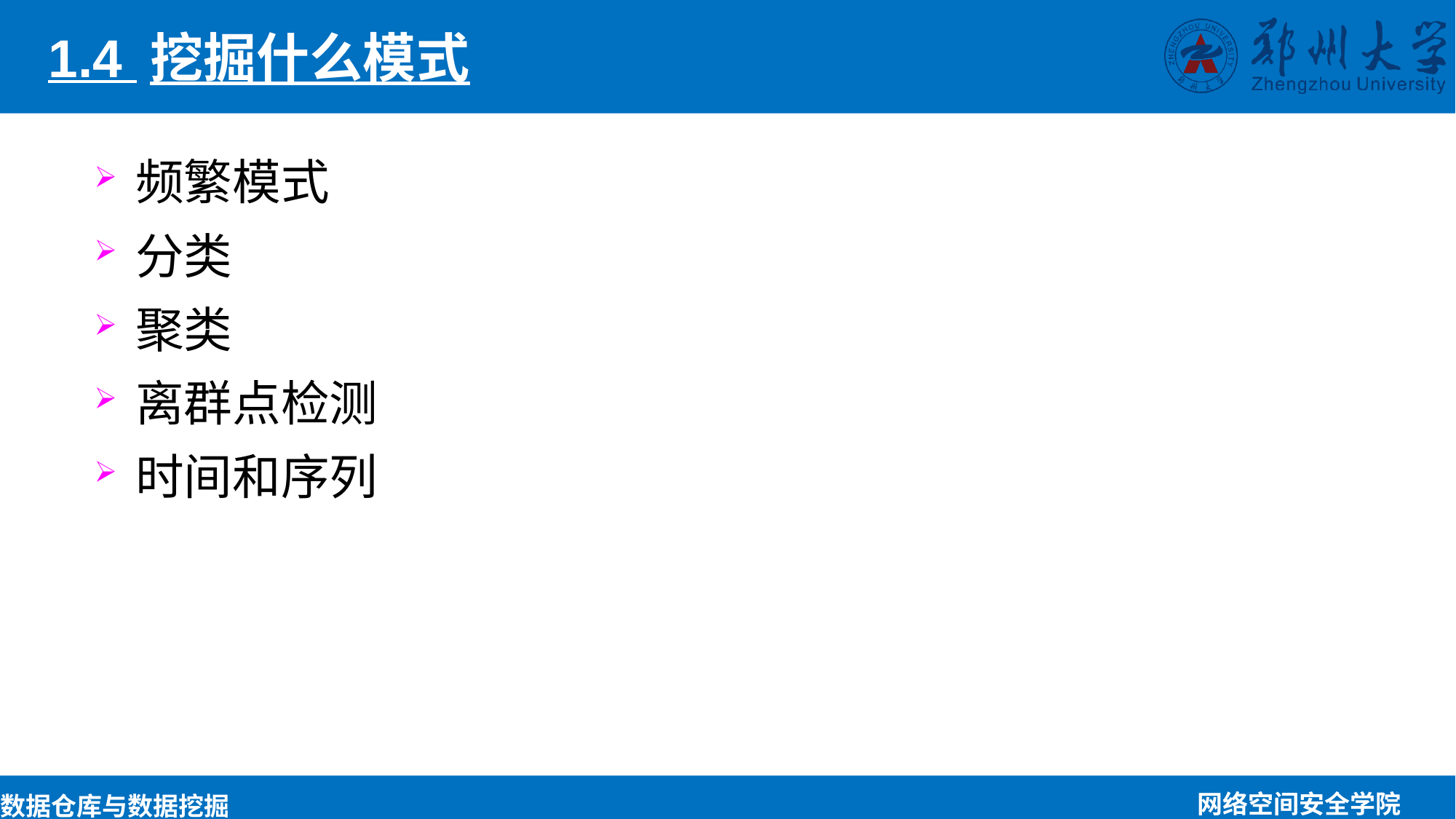

1.4 挖掘什么模式
频繁模式
分类
聚类
离群点检测
时间和序列